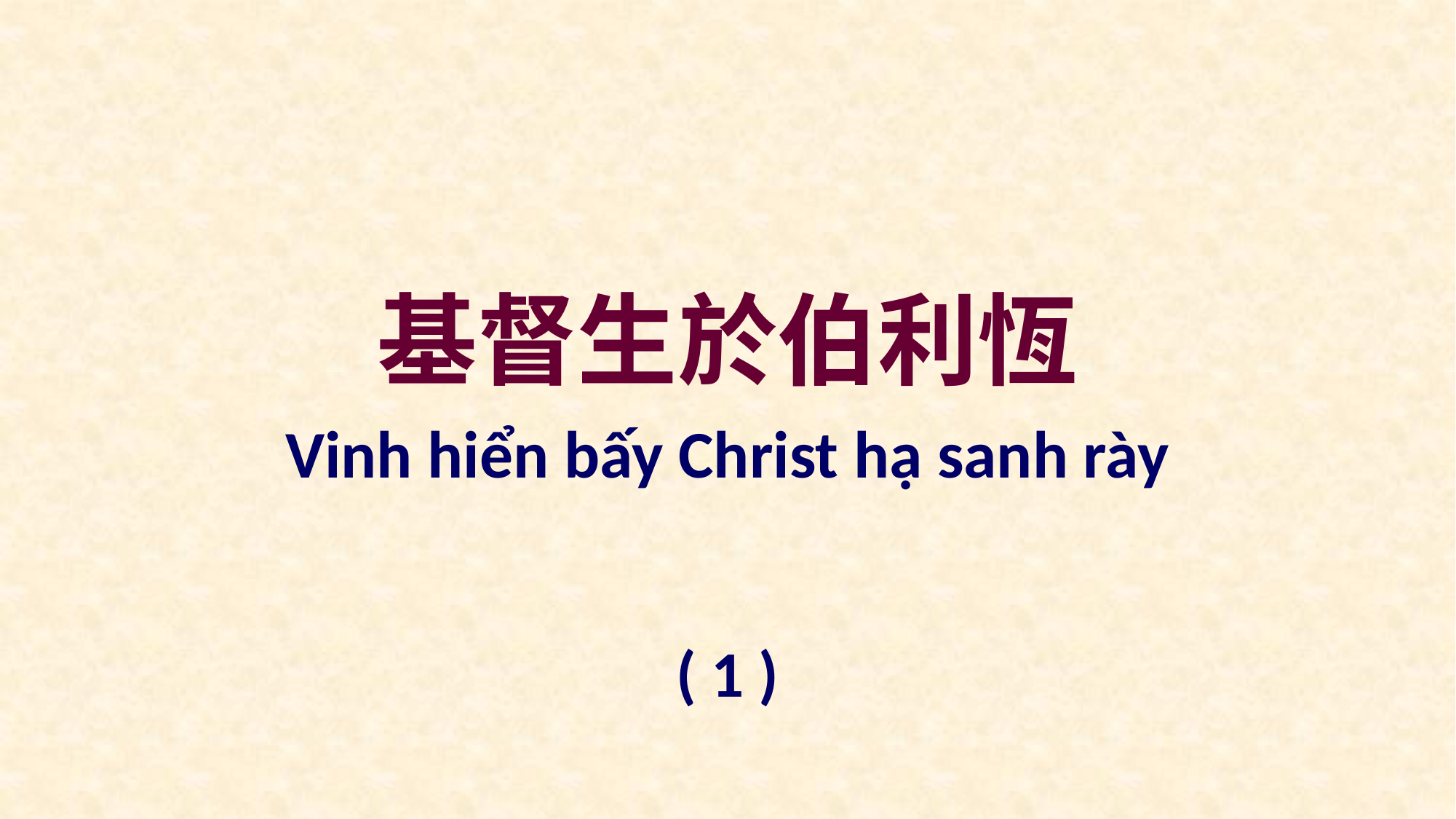

基督生於伯利恆
Vinh hiển bấy Christ hạ sanh rày
( 1 )